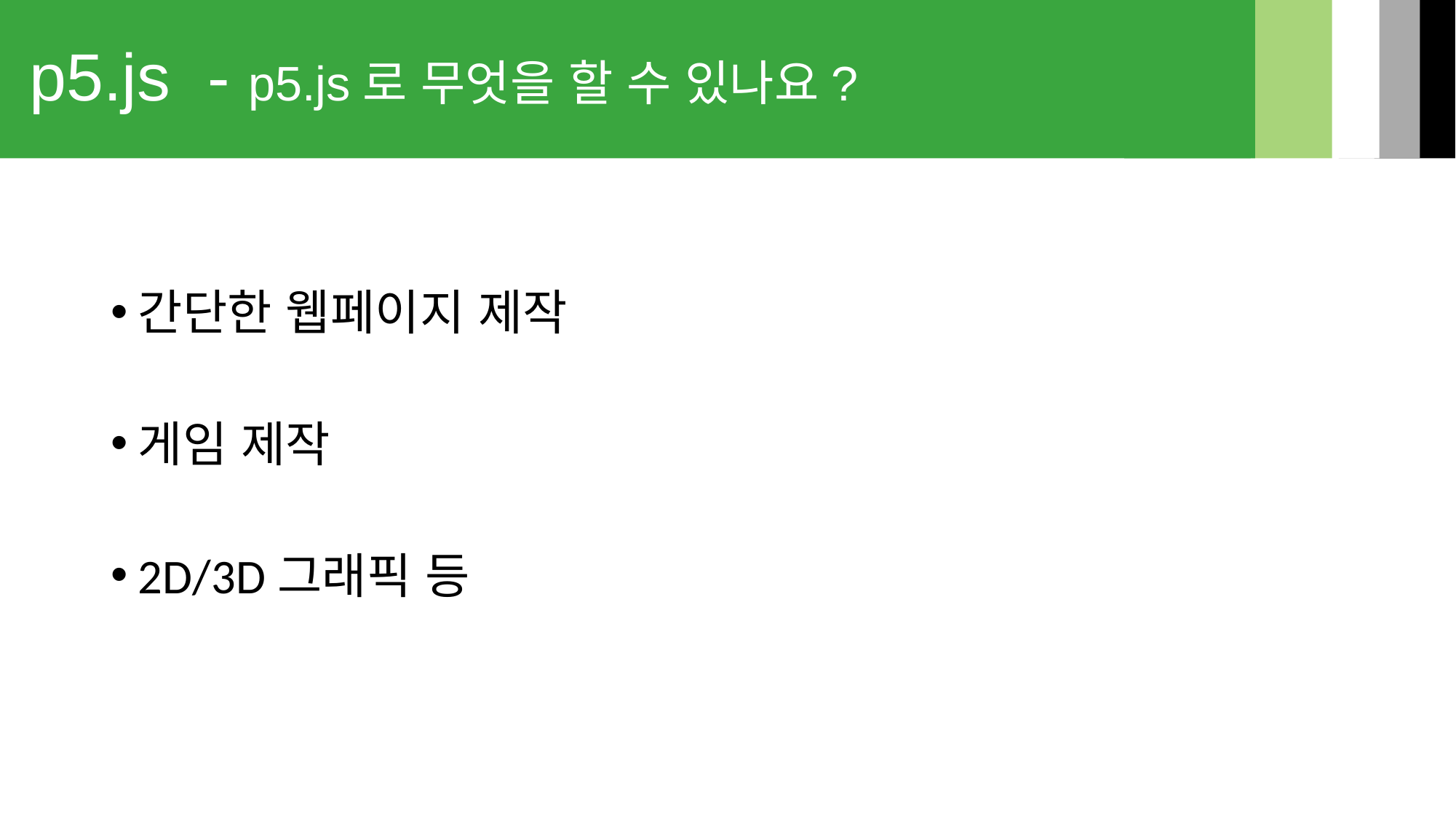

# p5.js  - p5.js로 무엇을 할 수 있나요?
간단한 웹페이지 제작
게임 제작
2D/3D그래픽 등